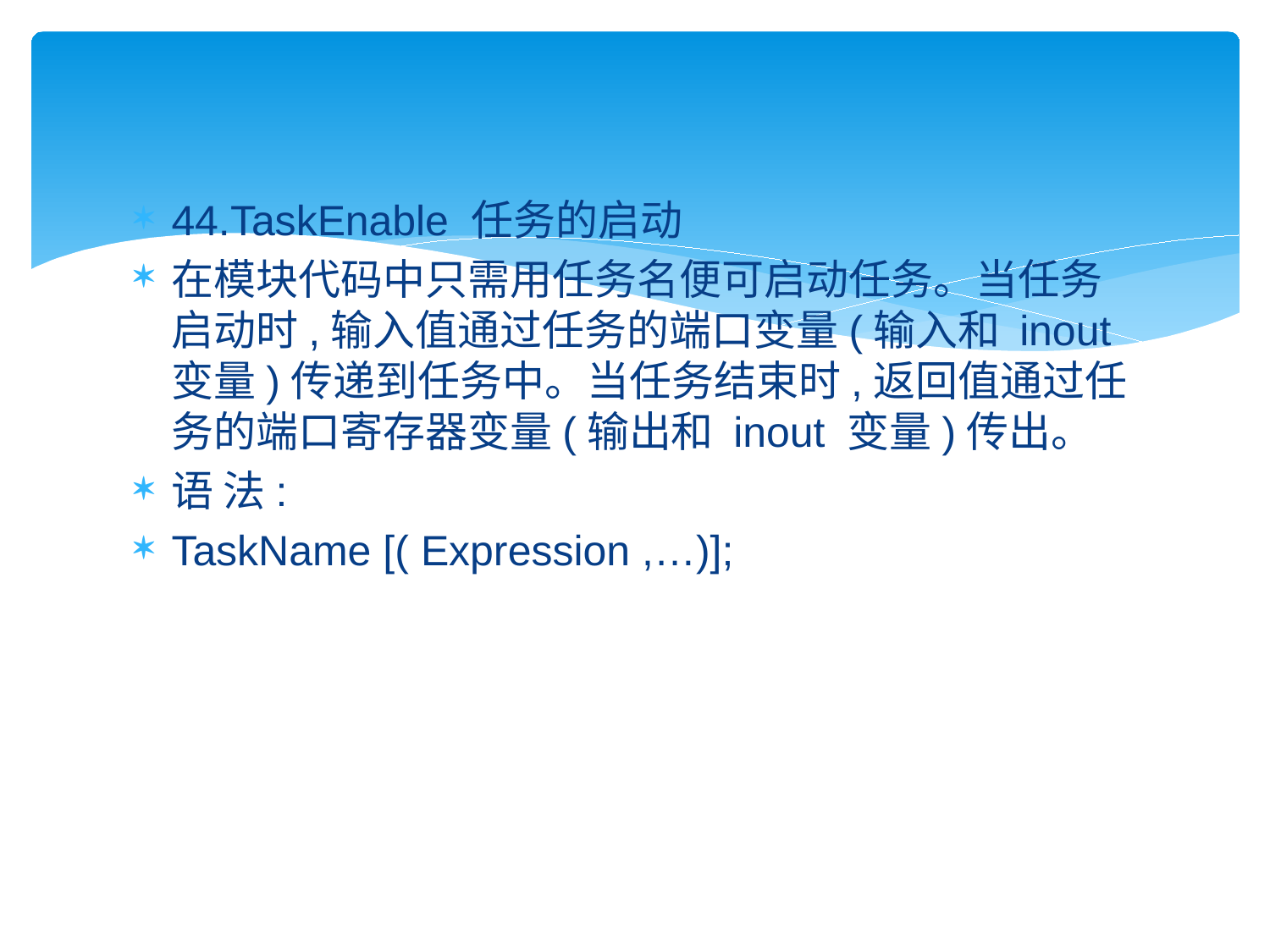

#
44.TaskEnable 任务的启动
在模块代码中只需用任务名便可启动任务。当任务启动时,输入值通过任务的端口变量(输入和 inout 变量)传递到任务中。当任务结束时,返回值通过任务的端口寄存器变量(输出和 inout 变量)传出。
语 法:
TaskName [( Expression ,…)];